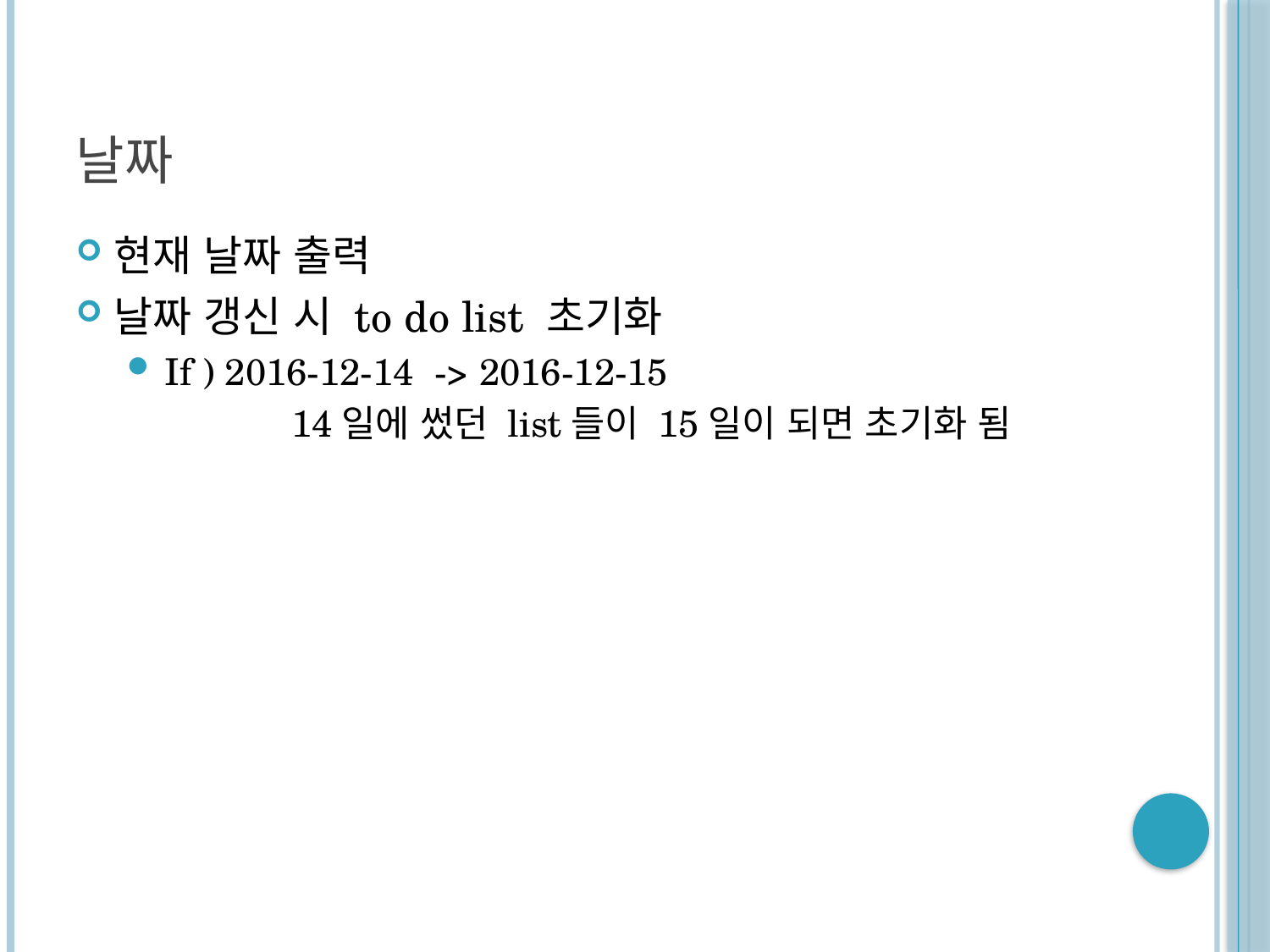

# 날짜
현재 날짜 출력
날짜 갱신 시 to do list 초기화
If ) 2016-12-14  -> 2016-12-15
		14일에 썼던 list들이 15일이 되면 초기화 됨